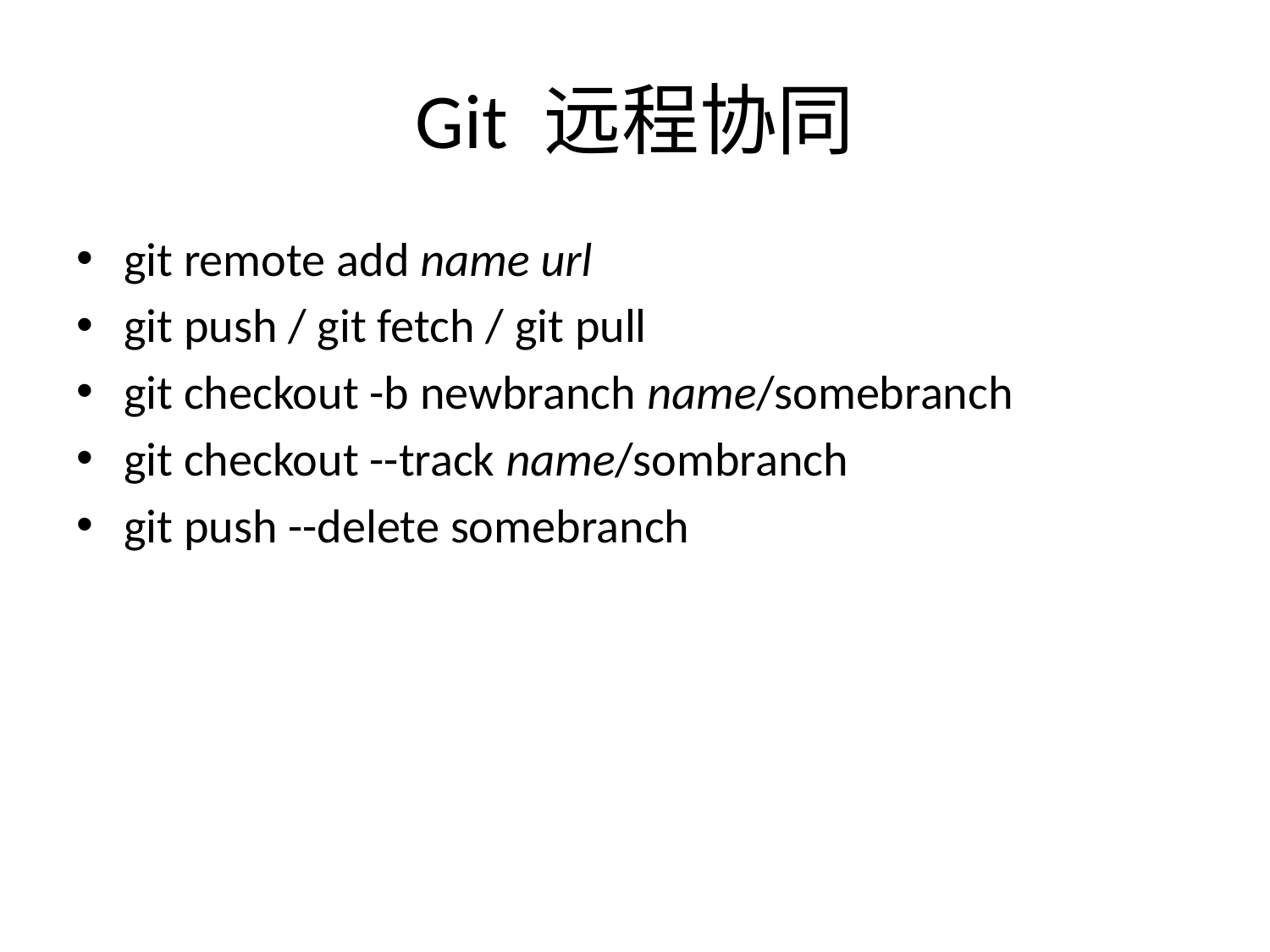

# Git 远程协同
git remote add name url
git push / git fetch / git pull
git checkout -b newbranch name/somebranch
git checkout --track name/sombranch
git push --delete somebranch